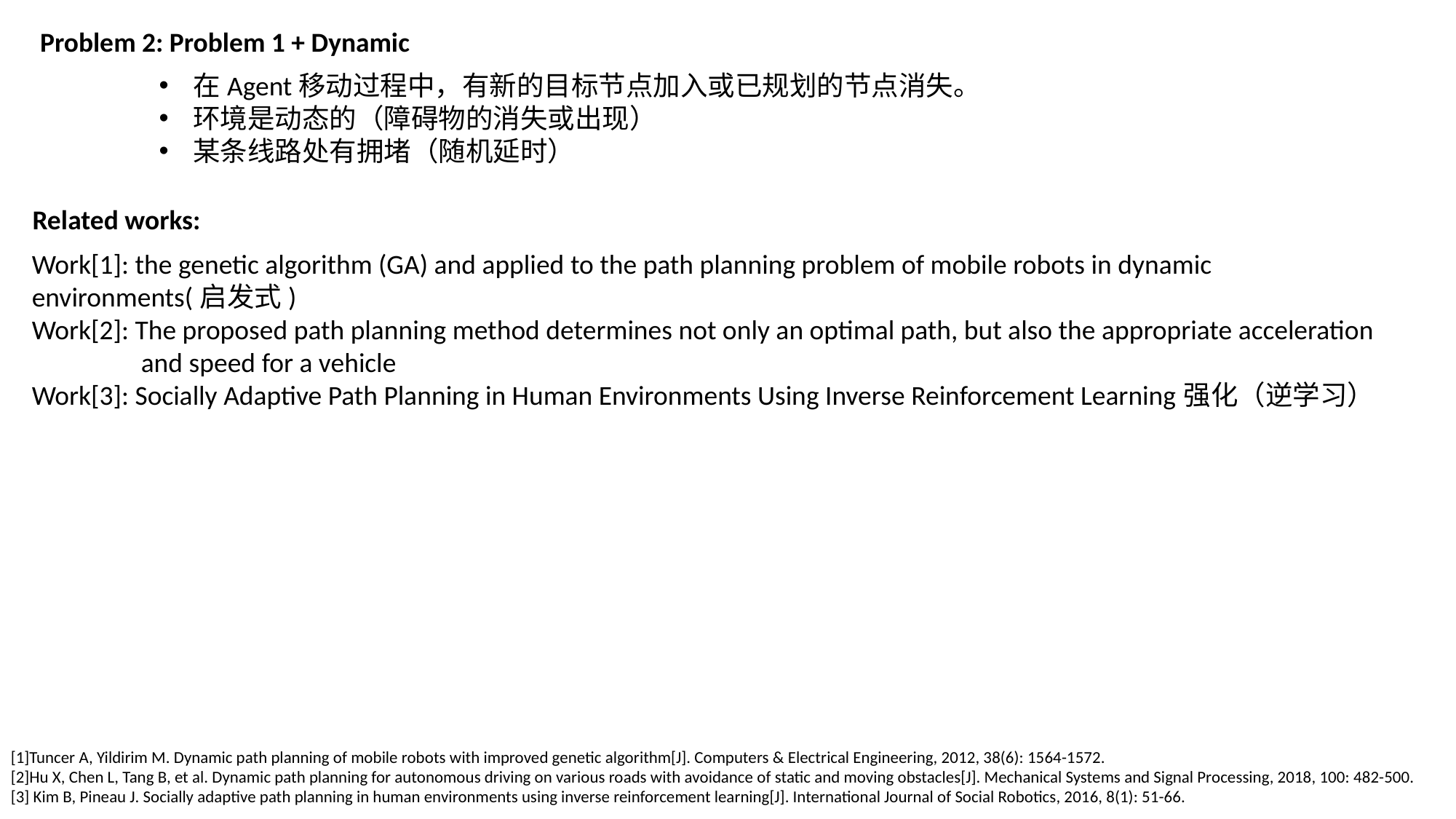

Problem 2: Problem 1 + Dynamic
在Agent移动过程中，有新的目标节点加入或已规划的节点消失。
环境是动态的（障碍物的消失或出现）
某条线路处有拥堵（随机延时）
Related works:
Work[1]: the genetic algorithm (GA) and applied to the path planning problem of mobile robots in dynamic 	environments(启发式)
Work[2]: The proposed path planning method determines not only an optimal path, but also the appropriate acceleration 	and speed for a vehicle
Work[3]: Socially Adaptive Path Planning in Human Environments Using Inverse Reinforcement Learning强化（逆学习）

[1]Tuncer A, Yildirim M. Dynamic path planning of mobile robots with improved genetic algorithm[J]. Computers & Electrical Engineering, 2012, 38(6): 1564-1572.
[2]Hu X, Chen L, Tang B, et al. Dynamic path planning for autonomous driving on various roads with avoidance of static and moving obstacles[J]. Mechanical Systems and Signal Processing, 2018, 100: 482-500.
[3] Kim B, Pineau J. Socially adaptive path planning in human environments using inverse reinforcement learning[J]. International Journal of Social Robotics, 2016, 8(1): 51-66.